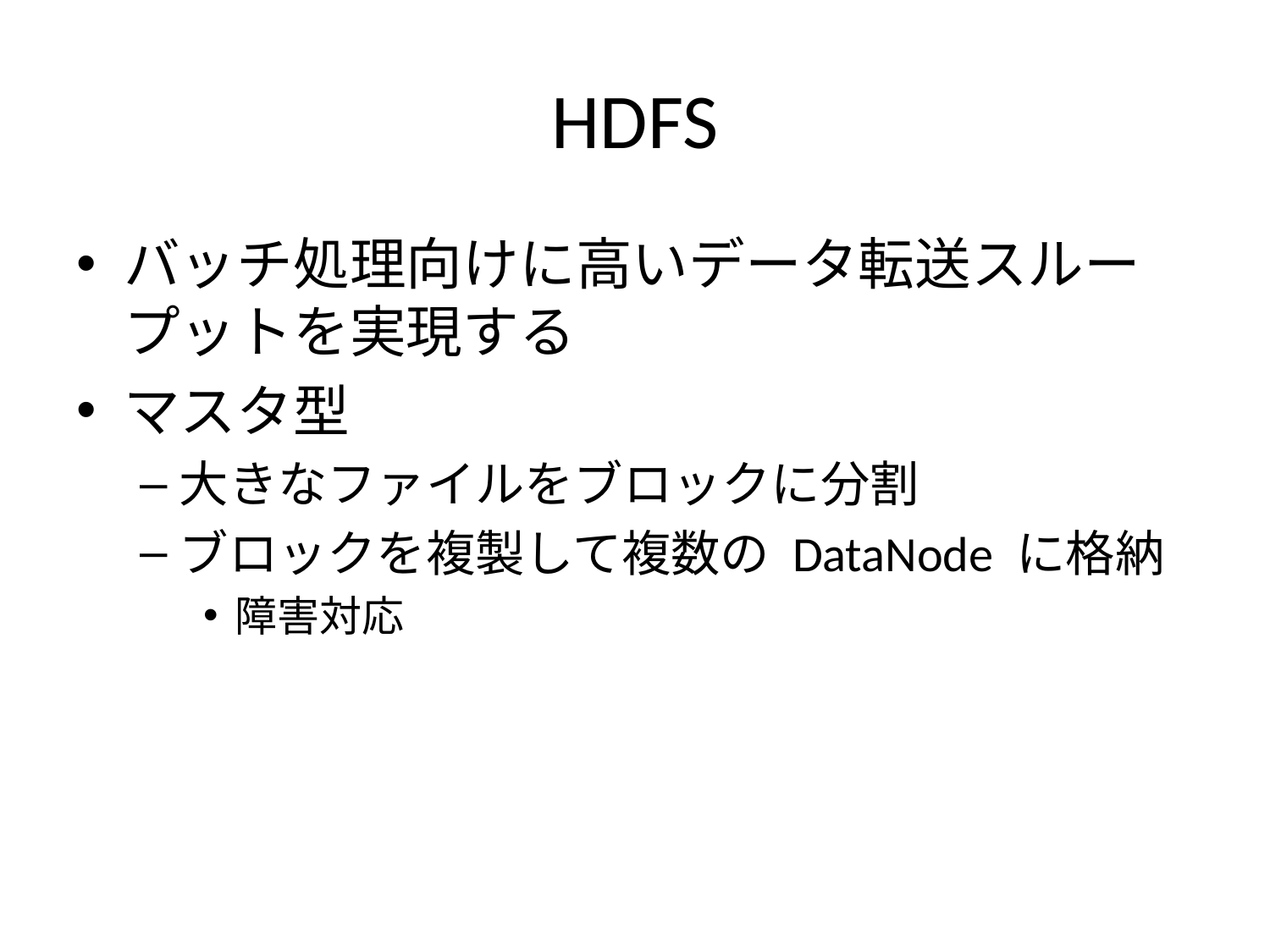

# HDFS
バッチ処理向けに高いデータ転送スループットを実現する
マスタ型
大きなファイルをブロックに分割
ブロックを複製して複数の DataNode に格納
障害対応